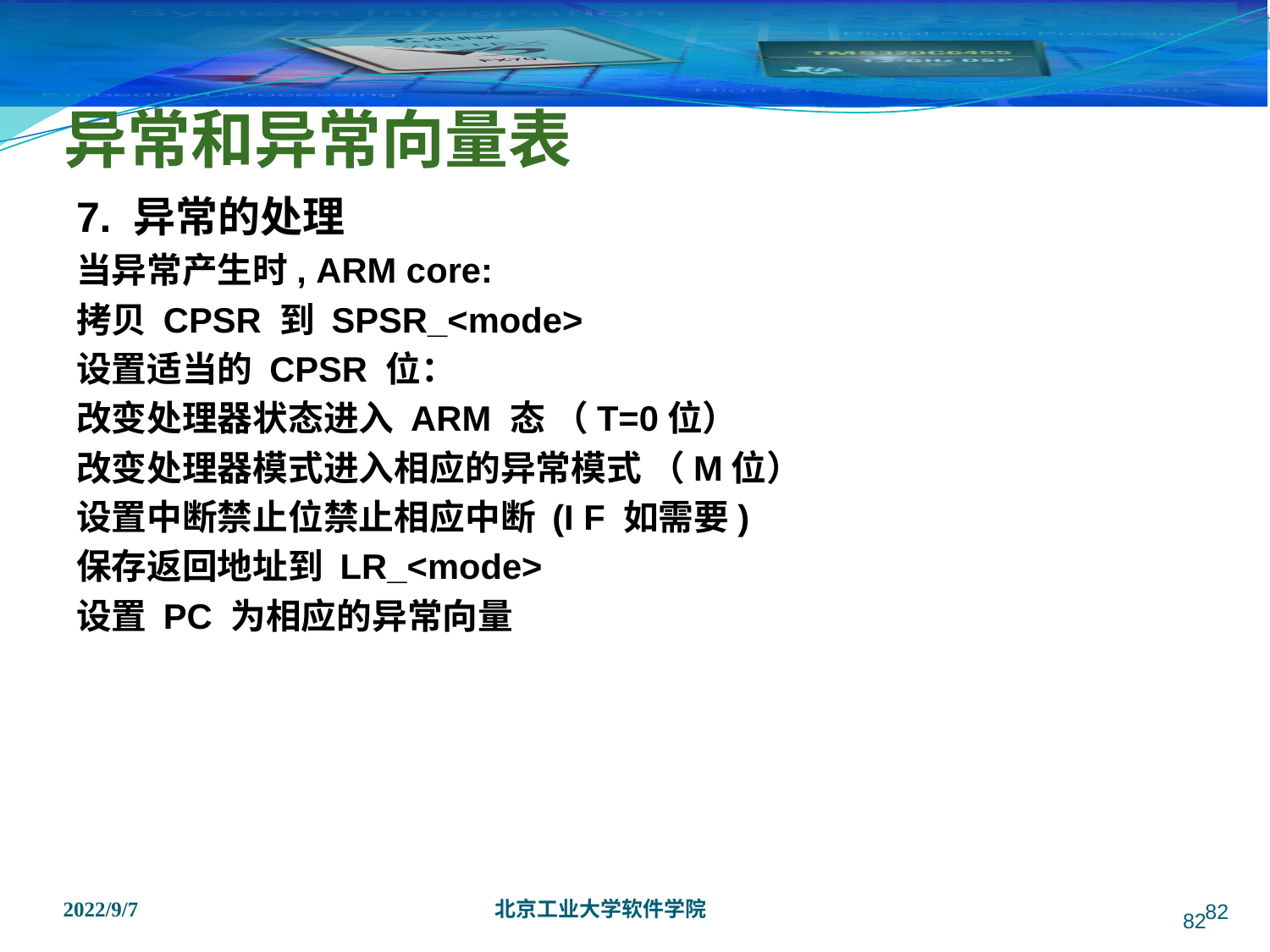

# 异常和异常向量表
7. 异常的处理
当异常产生时, ARM core:
拷贝 CPSR 到 SPSR_<mode>
设置适当的 CPSR 位：
改变处理器状态进入 ARM 态 （T=0位）
改变处理器模式进入相应的异常模式 （M位）
设置中断禁止位禁止相应中断 (I F 如需要)
保存返回地址到 LR_<mode>
设置 PC 为相应的异常向量
82